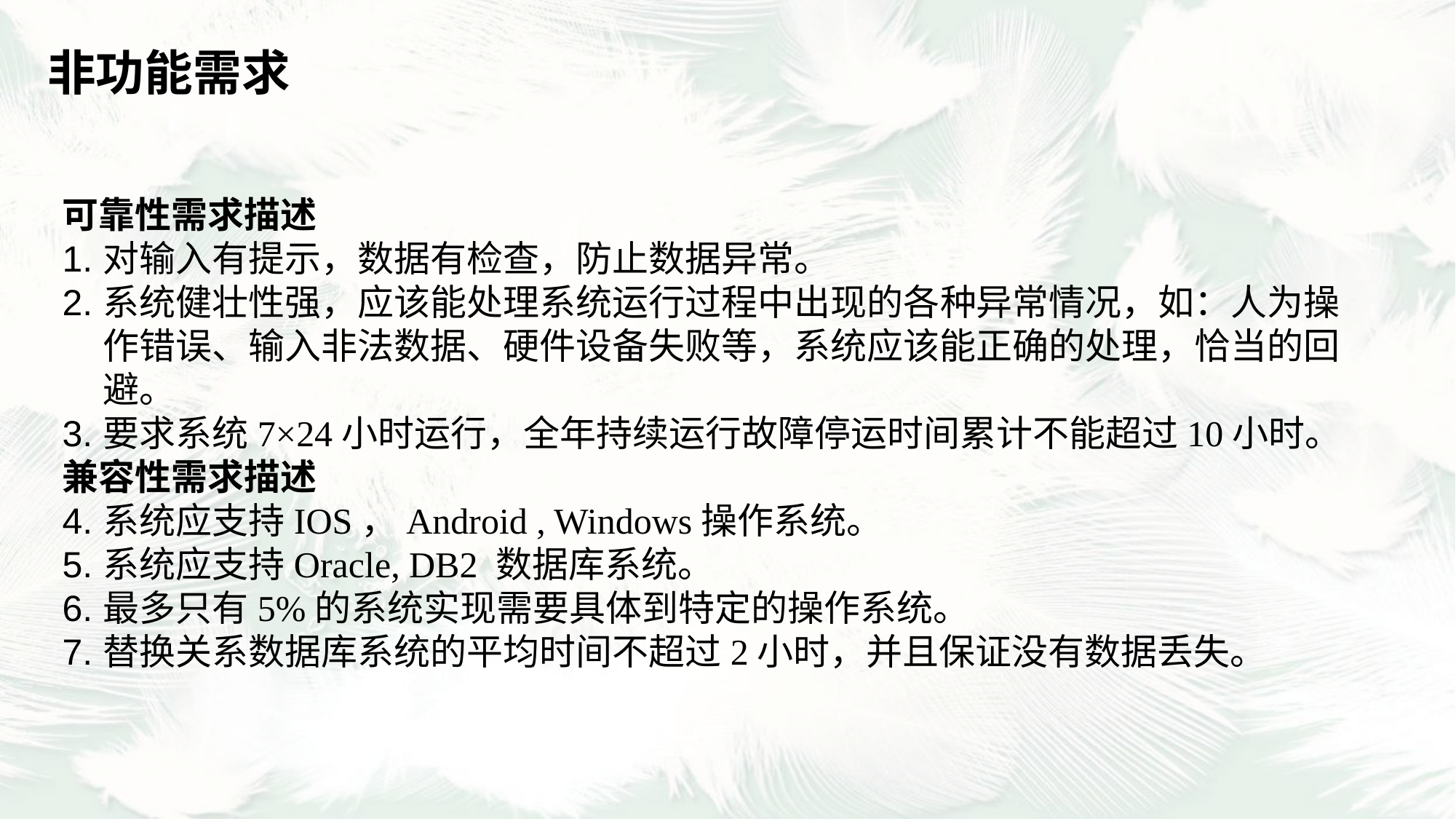

非功能需求
可靠性需求描述
对输入有提示，数据有检查，防止数据异常。
系统健壮性强，应该能处理系统运行过程中出现的各种异常情况，如：人为操作错误、输入非法数据、硬件设备失败等，系统应该能正确的处理，恰当的回避。
要求系统7×24小时运行，全年持续运行故障停运时间累计不能超过10小时。
兼容性需求描述
系统应支持IOS，Android , Windows操作系统。
系统应支持Oracle, DB2 数据库系统。
最多只有5%的系统实现需要具体到特定的操作系统。
替换关系数据库系统的平均时间不超过2小时，并且保证没有数据丢失。